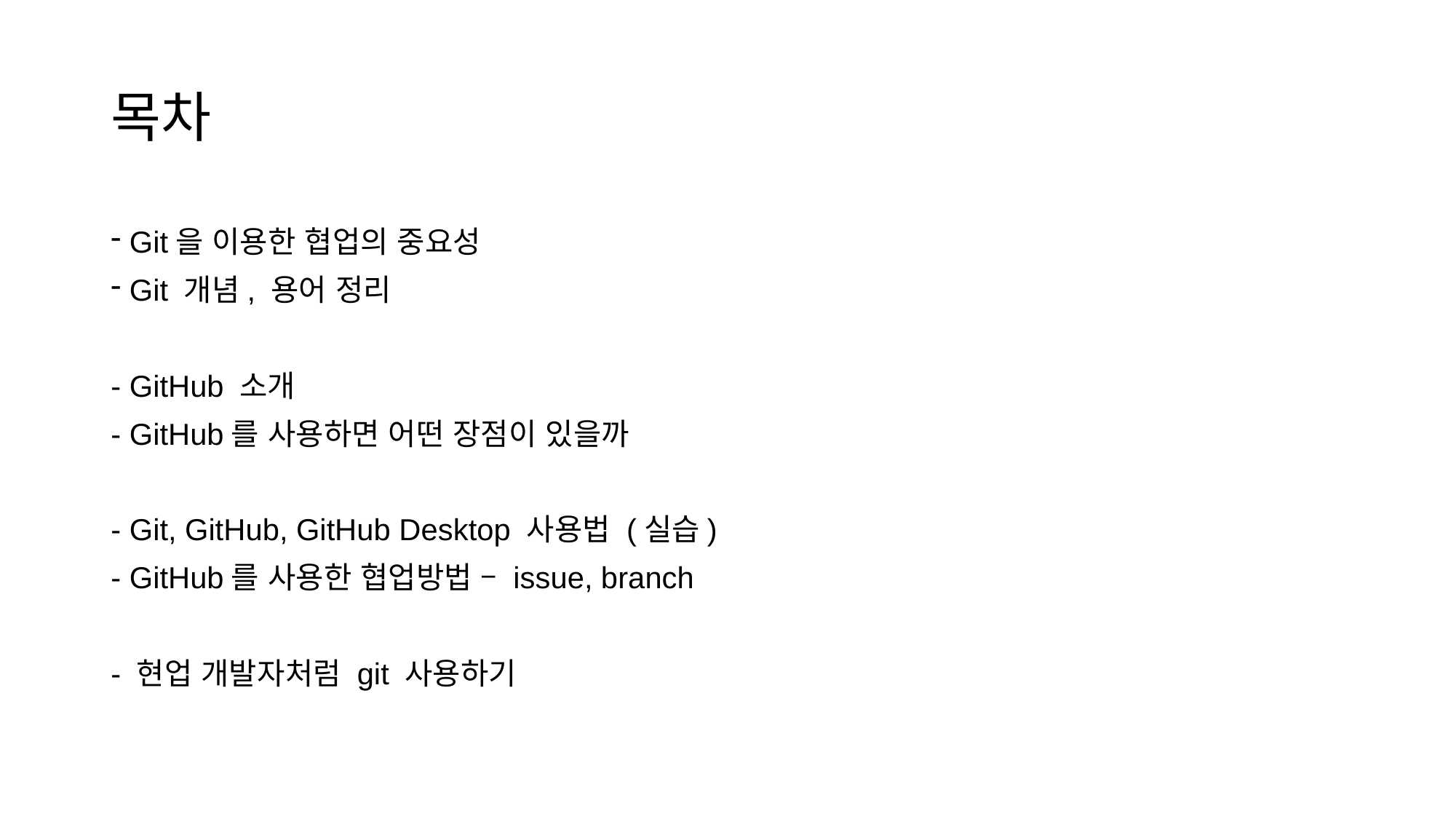

# 목차
 Git을 이용한 협업의 중요성
 Git 개념, 용어 정리

- GitHub 소개
- GitHub를 사용하면 어떤 장점이 있을까

- Git, GitHub, GitHub Desktop 사용법 (실습)
- GitHub를 사용한 협업방법 – issue, branch

- 현업 개발자처럼 git 사용하기